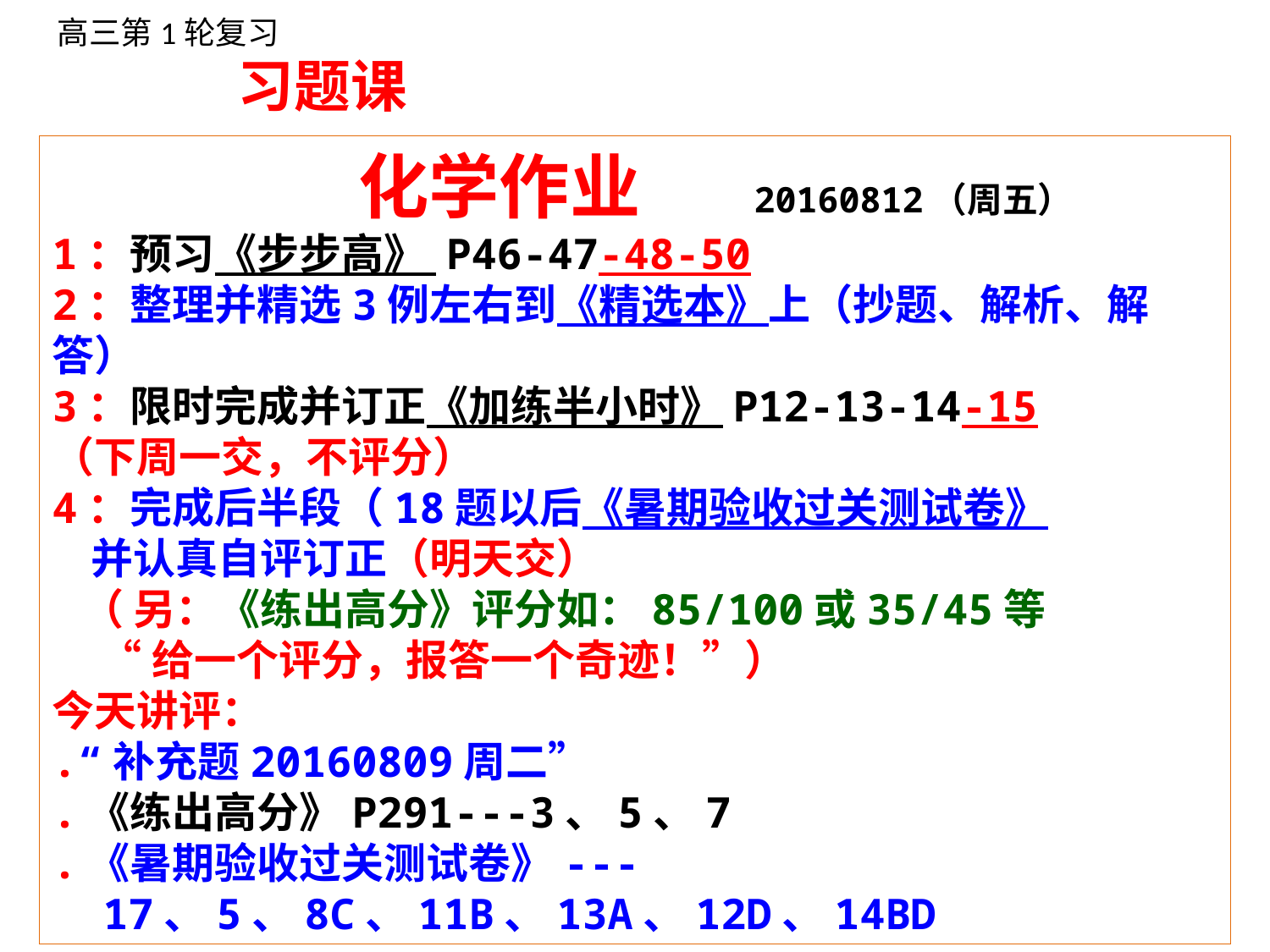

高三第1轮复习
               习题课
                  化学作业      20160812（周五）
1：预习《步步高》 P46-47-48-50
2：整理并精选3例左右到《精选本》上（抄题、解析、解答）
3：限时完成并订正《加练半小时》P12-13-14-15
（下周一交，不评分）
4：完成后半段（18题以后《暑期验收过关测试卷》
   并认真自评订正（明天交）
  （ 另：《练出高分》评分如：85/100或35/45等
     “给一个评分，报答一个奇迹！”）
今天讲评：
.“补充题20160809周二”
.《练出高分》P291---3、5、7
.《暑期验收过关测试卷》---
  17、5、8C、11B、13A、12D、14BD